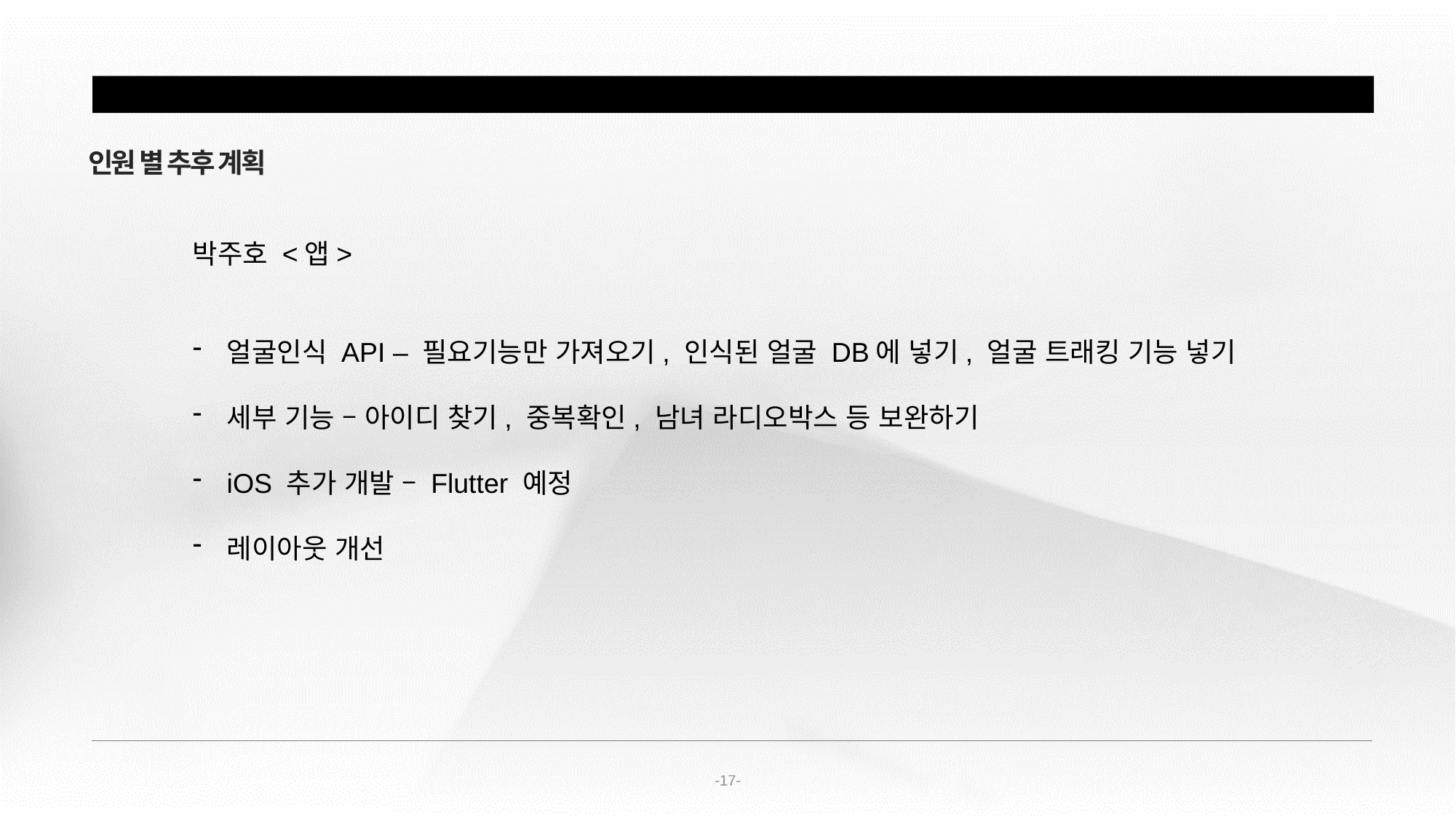

5.  추후 계획
INTERFACE
5. PLAN
ANALYSIS
CONCEPT
PRODUCT
인원 별 추후 계획
박주호 <앱>

얼굴인식 API – 필요기능만 가져오기, 인식된 얼굴 DB에 넣기, 얼굴 트래킹 기능 넣기

세부 기능 – 아이디 찾기, 중복확인, 남녀 라디오박스 등 보완하기

iOS 추가 개발 – Flutter 예정
레이아웃 개선

-17-